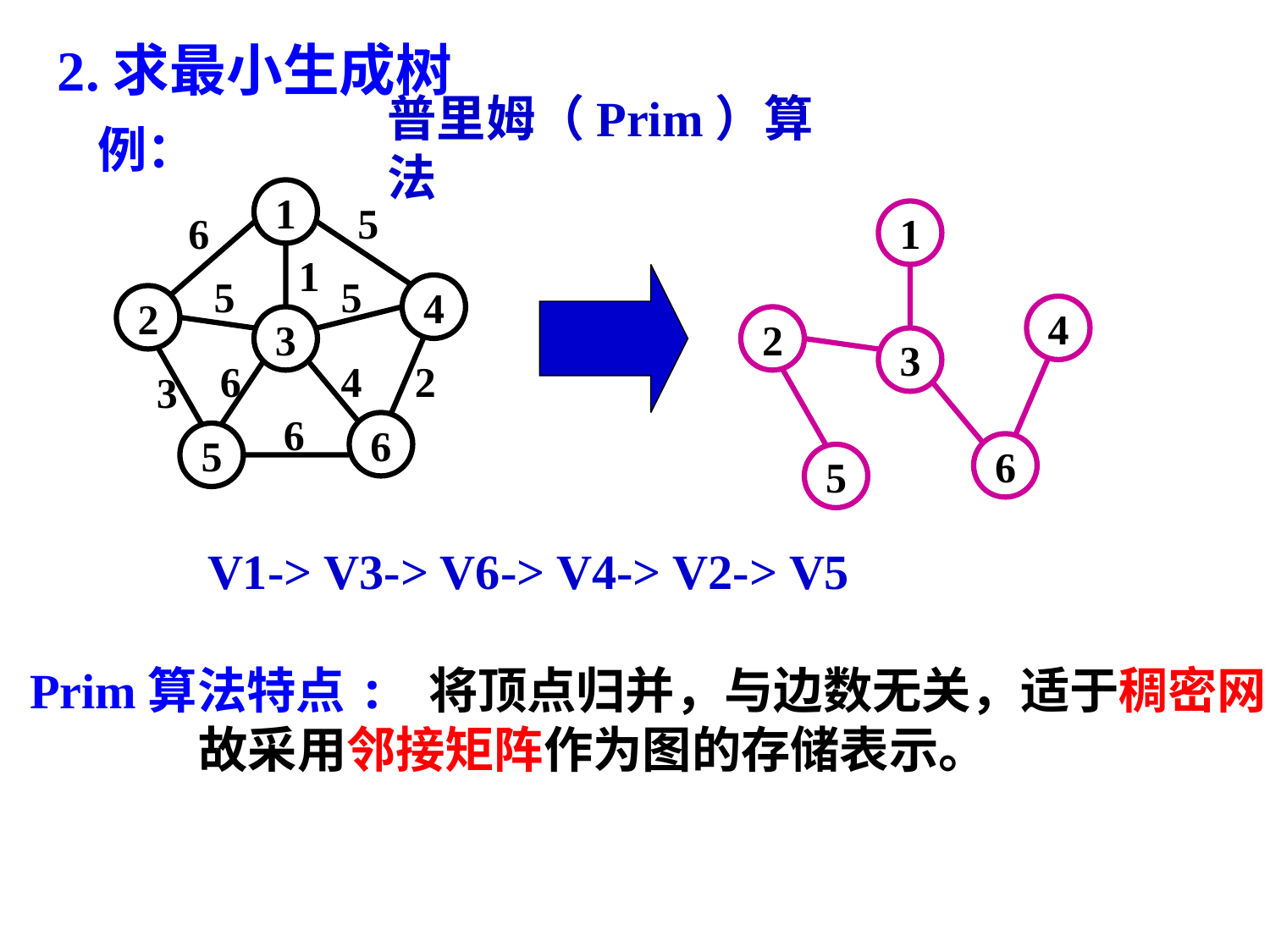

2.求最小生成树
# 例：
普里姆（Prim）算法
1
5
6

1
5
5
4
2
3

6
4
2
3

6
6
5

1

3
4

2

5

6
V1-> V3-> V6-> V4-> V2-> V5
Prim算法特点: 将顶点归并，与边数无关，适于稠密网，
              故采用邻接矩阵作为图的存储表示。